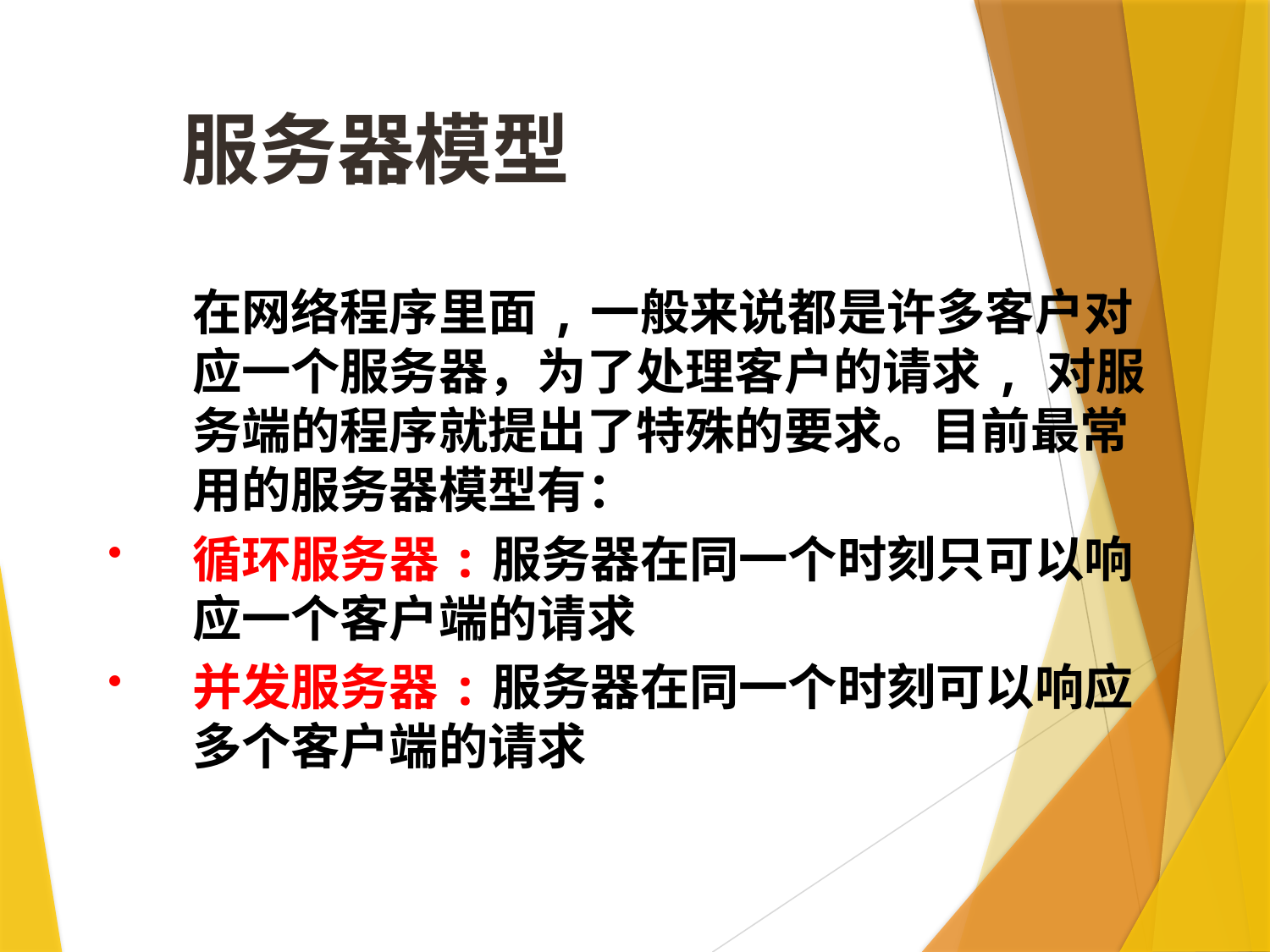

服务器模型
	在网络程序里面,一般来说都是许多客户对应一个服务器，为了处理客户的请求, 对服务端的程序就提出了特殊的要求。目前最常用的服务器模型有：
循环服务器:服务器在同一个时刻只可以响应一个客户端的请求
并发服务器:服务器在同一个时刻可以响应多个客户端的请求